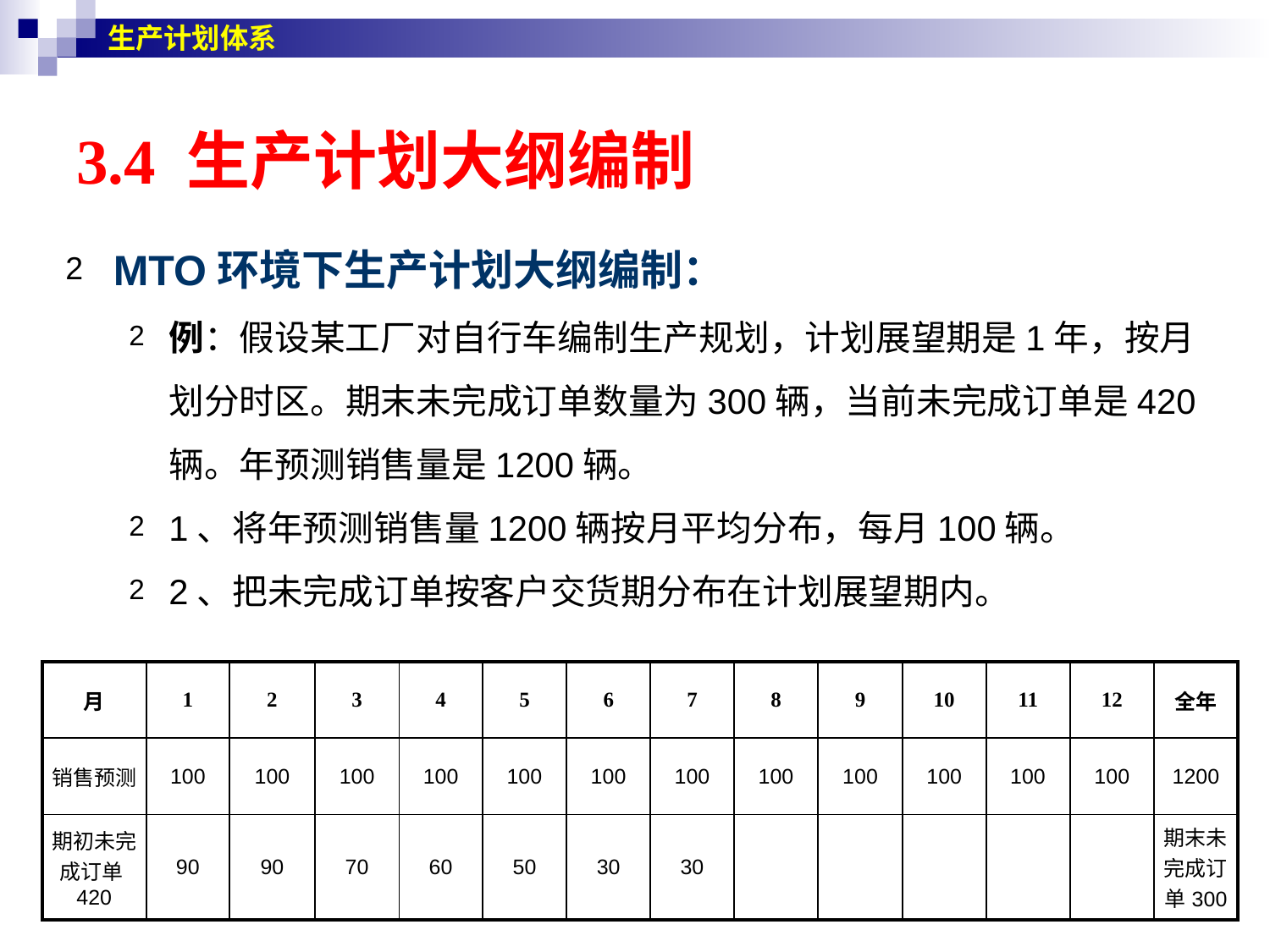

生产计划体系
# 3.4 生产计划大纲编制
MTO环境下生产计划大纲编制：
例：假设某工厂对自行车编制生产规划，计划展望期是1年，按月划分时区。期末未完成订单数量为300辆，当前未完成订单是420辆。年预测销售量是1200辆。
1、将年预测销售量1200辆按月平均分布，每月100辆。
2、把未完成订单按客户交货期分布在计划展望期内。
| 月 | 1 | 2 | 3 | 4 | 5 | 6 | 7 | 8 | 9 | 10 | 11 | 12 | 全年 |
| --- | --- | --- | --- | --- | --- | --- | --- | --- | --- | --- | --- | --- | --- |
| 销售预测 | 100 | 100 | 100 | 100 | 100 | 100 | 100 | 100 | 100 | 100 | 100 | 100 | 1200 |
| 期初未完成订单420 | 90 | 90 | 70 | 60 | 50 | 30 | 30 |  |  |  |  |  | 期末未完成订单300 |